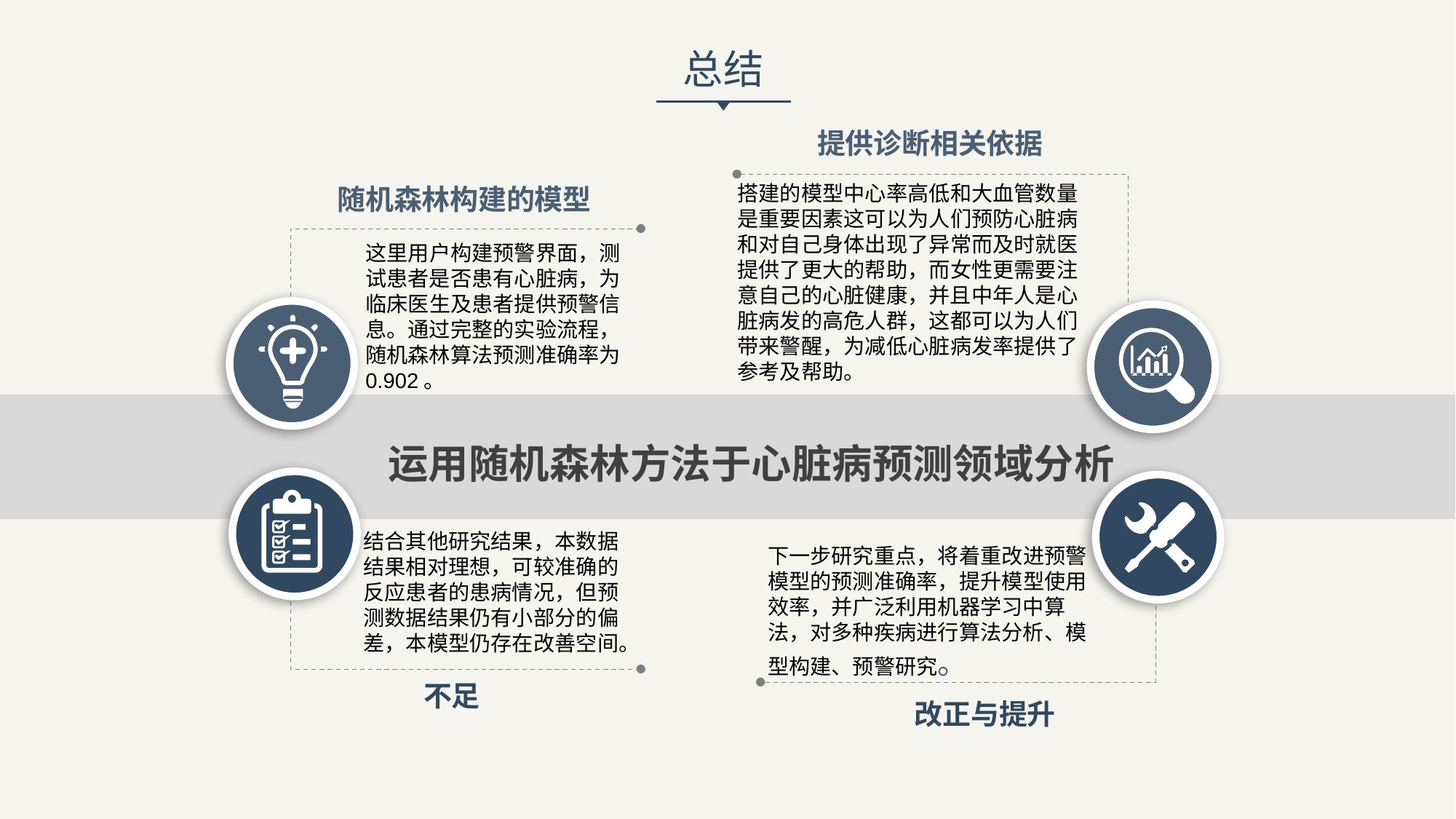

总结
提供诊断相关依据

搭建的模型中心率高低和大血管数量是重要因素这可以为人们预防心脏病和对自己身体出现了异常而及时就医提供了更大的帮助，而女性更需要注意自己的心脏健康，并且中年人是心脏病发的高危人群，这都可以为人们带来警醒，为减低心脏病发率提供了参考及帮助。
随机森林构建的模型

这里用户构建预警界面，测试患者是否患有心脏病，为临床医生及患者提供预警信息。通过完整的实验流程，随机森林算法预测准确率为0.902。

运用随机森林方法于心脏病预测领域分析

结合其他研究结果，本数据结果相对理想，可较准确的反应患者的患病情况，但预测数据结果仍有小部分的偏差，本模型仍存在改善空间。
下一步研究重点，将着重改进预警模型的预测准确率，提升模型使用效率，并广泛利用机器学习中算法，对多种疾病进行算法分析、模型构建、预警研究。

不足
改正与提升
延迟符号